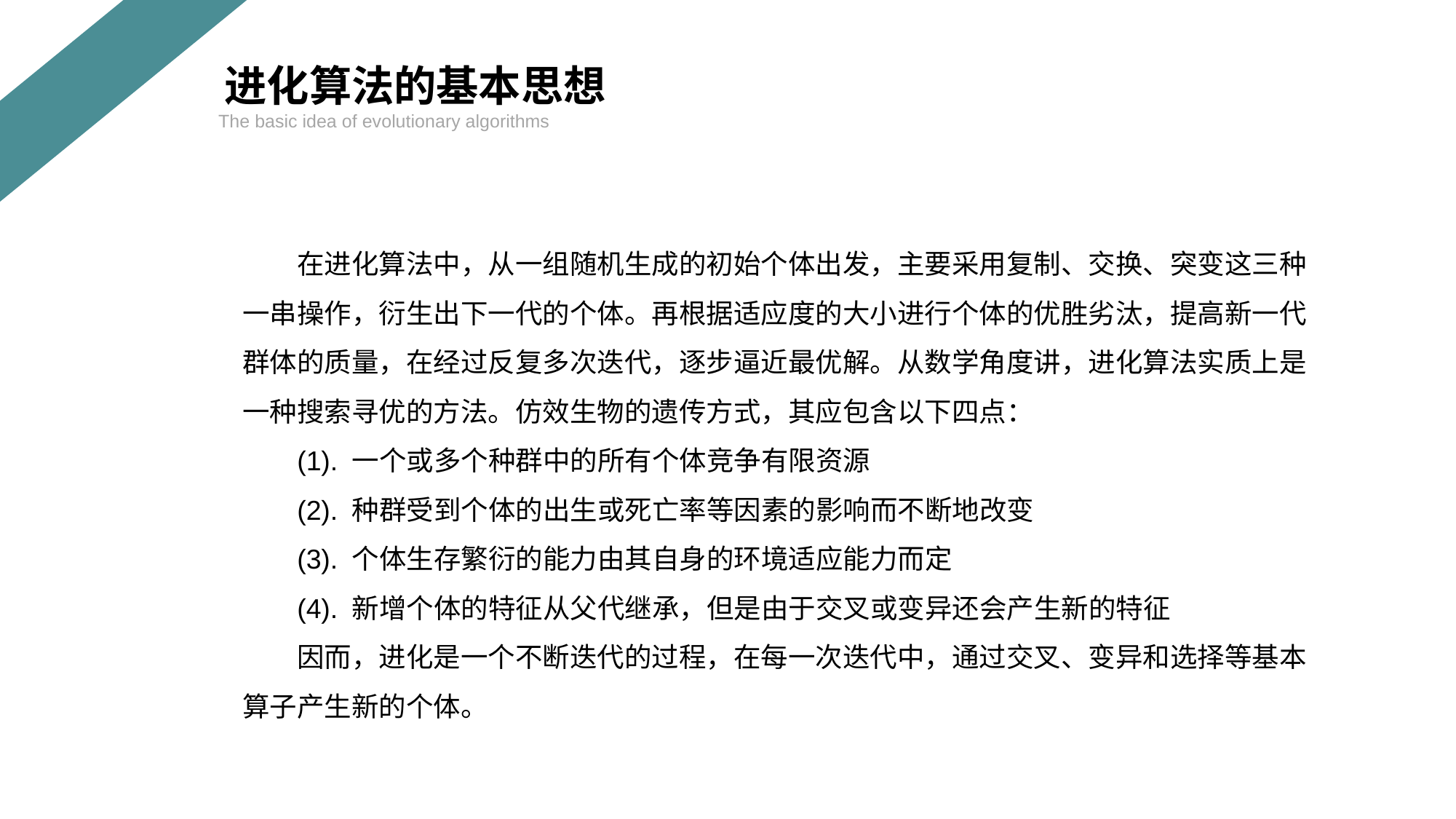

进化算法的基本思想
The basic idea of evolutionary algorithms
在进化算法中，从一组随机生成的初始个体出发，主要采用复制、交换、突变这三种一串操作，衍生出下一代的个体。再根据适应度的大小进行个体的优胜劣汰，提高新一代群体的质量，在经过反复多次迭代，逐步逼近最优解。从数学角度讲，进化算法实质上是一种搜索寻优的方法。仿效生物的遗传方式，其应包含以下四点：
(1). 一个或多个种群中的所有个体竞争有限资源
(2). 种群受到个体的出生或死亡率等因素的影响而不断地改变
(3). 个体生存繁衍的能力由其自身的环境适应能力而定
(4). 新增个体的特征从父代继承，但是由于交叉或变异还会产生新的特征
因而，进化是一个不断迭代的过程，在每一次迭代中，通过交叉、变异和选择等基本算子产生新的个体。